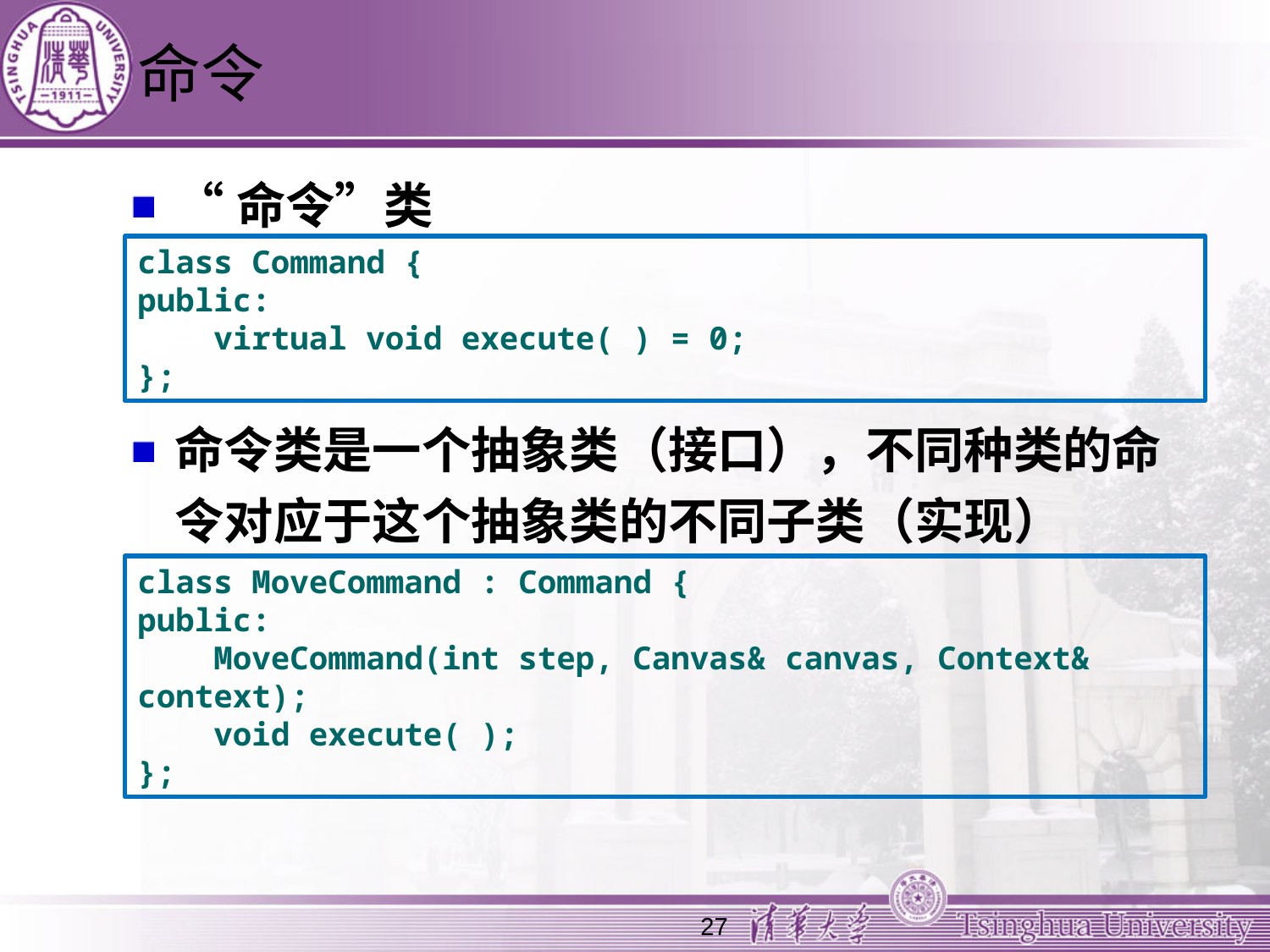

# 命令
“命令”类

命令类是一个抽象类（接口），不同种类的命令对应于这个抽象类的不同子类（实现）
class Command {
public:
    virtual void execute( ) = 0;
};
class MoveCommand : Command {
public:
    MoveCommand(int step, Canvas& canvas, Context& context);
    void execute( );
};
27